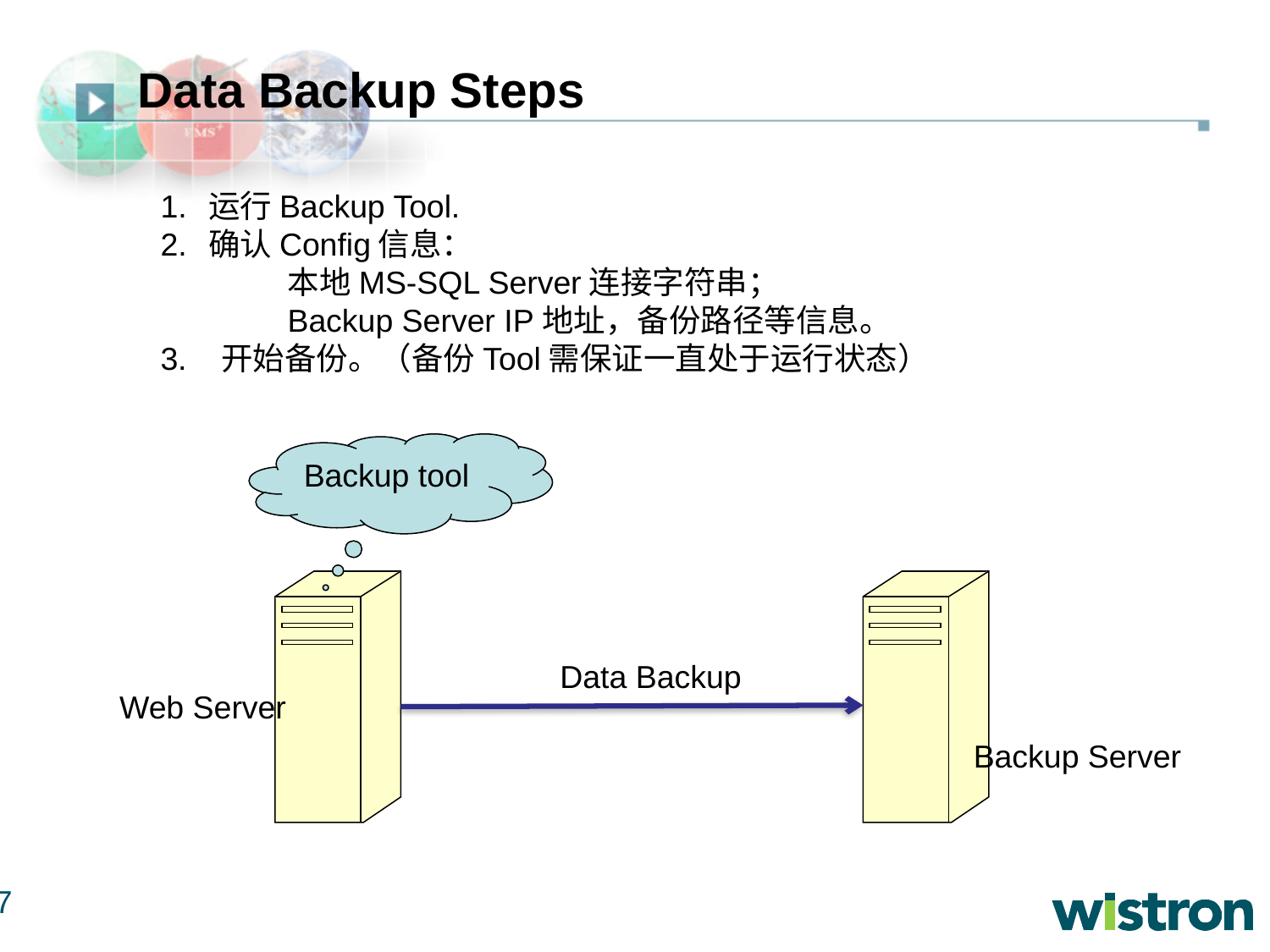

# Data Backup Steps
运行Backup Tool.
确认Config信息：
	本地MS-SQL Server连接字符串；
	Backup Server IP地址，备份路径等信息。
3.   开始备份。（备份Tool需保证一直处于运行状态）
Backup tool

Data Backup
Web Server
Backup Server